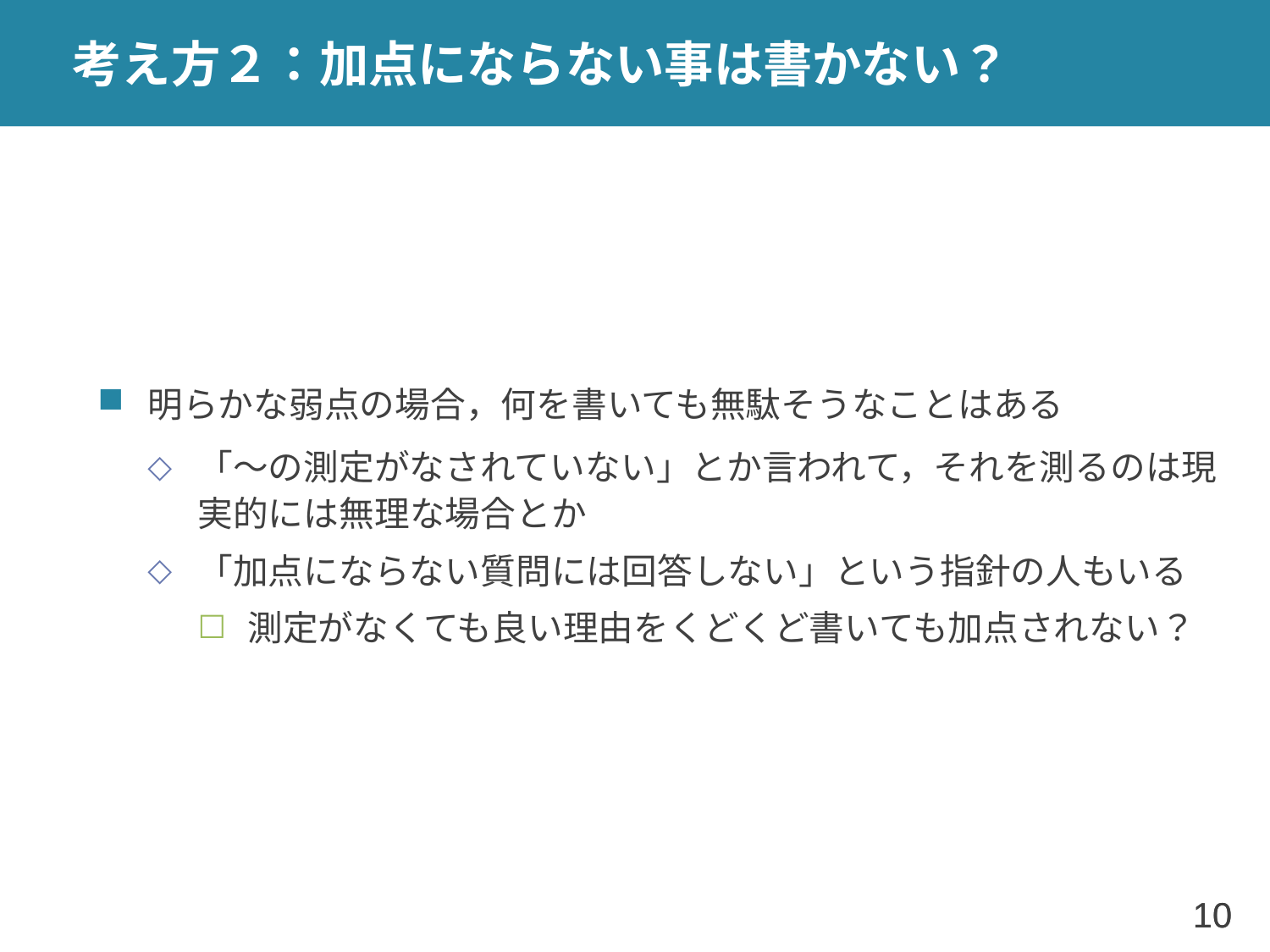

# 考え方２：加点にならない事は書かない？
明らかな弱点の場合，何を書いても無駄そうなことはある
「～の測定がなされていない」とか言われて，それを測るのは現実的には無理な場合とか
「加点にならない質問には回答しない」という指針の人もいる
測定がなくても良い理由をくどくど書いても加点されない？